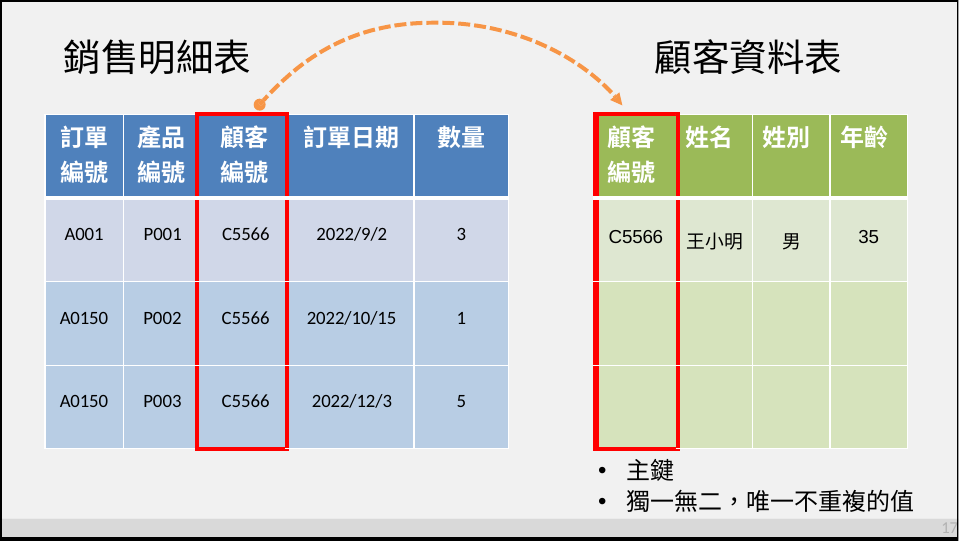

銷售明細表
顧客資料表
| 訂單 編號 | 產品 編號 | 顧客 編號 | 訂單日期 | 數量 |
| --- | --- | --- | --- | --- |
| A001 | P001 | C5566 | 2022/9/2 | 3 |
| A0150 | P002 | C5566 | 2022/10/15 | 1 |
| A0150 | P003 | C5566 | 2022/12/3 | 5 |
| 顧客 編號 | 姓名 | 姓別 | 年齡 |
| --- | --- | --- | --- |
| C5566 | 王小明 | 男 | 35 |
|  |  |  |  |
|  |  |  |  |
主鍵
獨一無二，唯一不重複的值
17